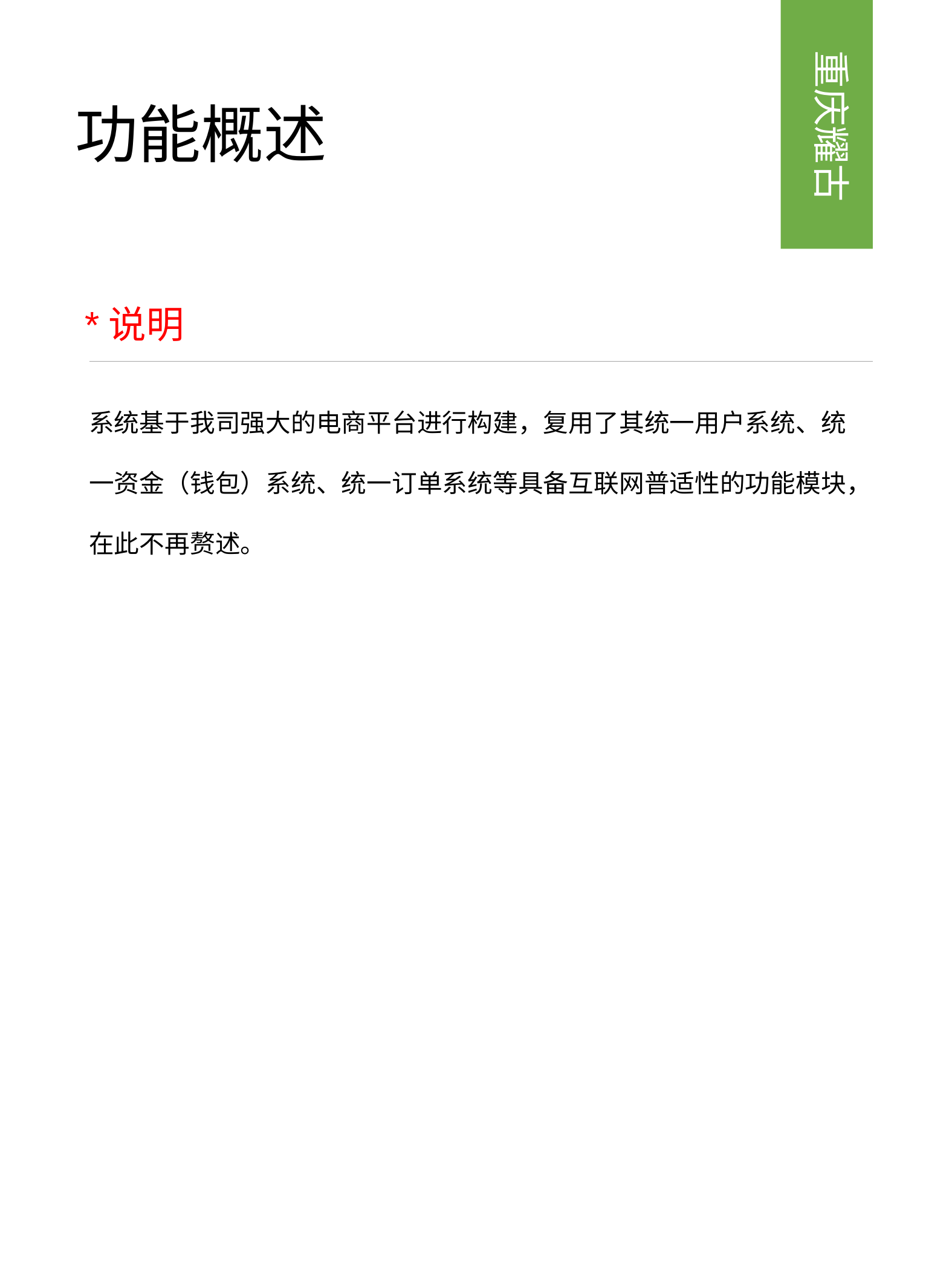

重庆耀古
功能概述
*说明
系统基于我司强大的电商平台进行构建，复用了其统一用户系统、统一资金（钱包）系统、统一订单系统等具备互联网普适性的功能模块，在此不再赘述。